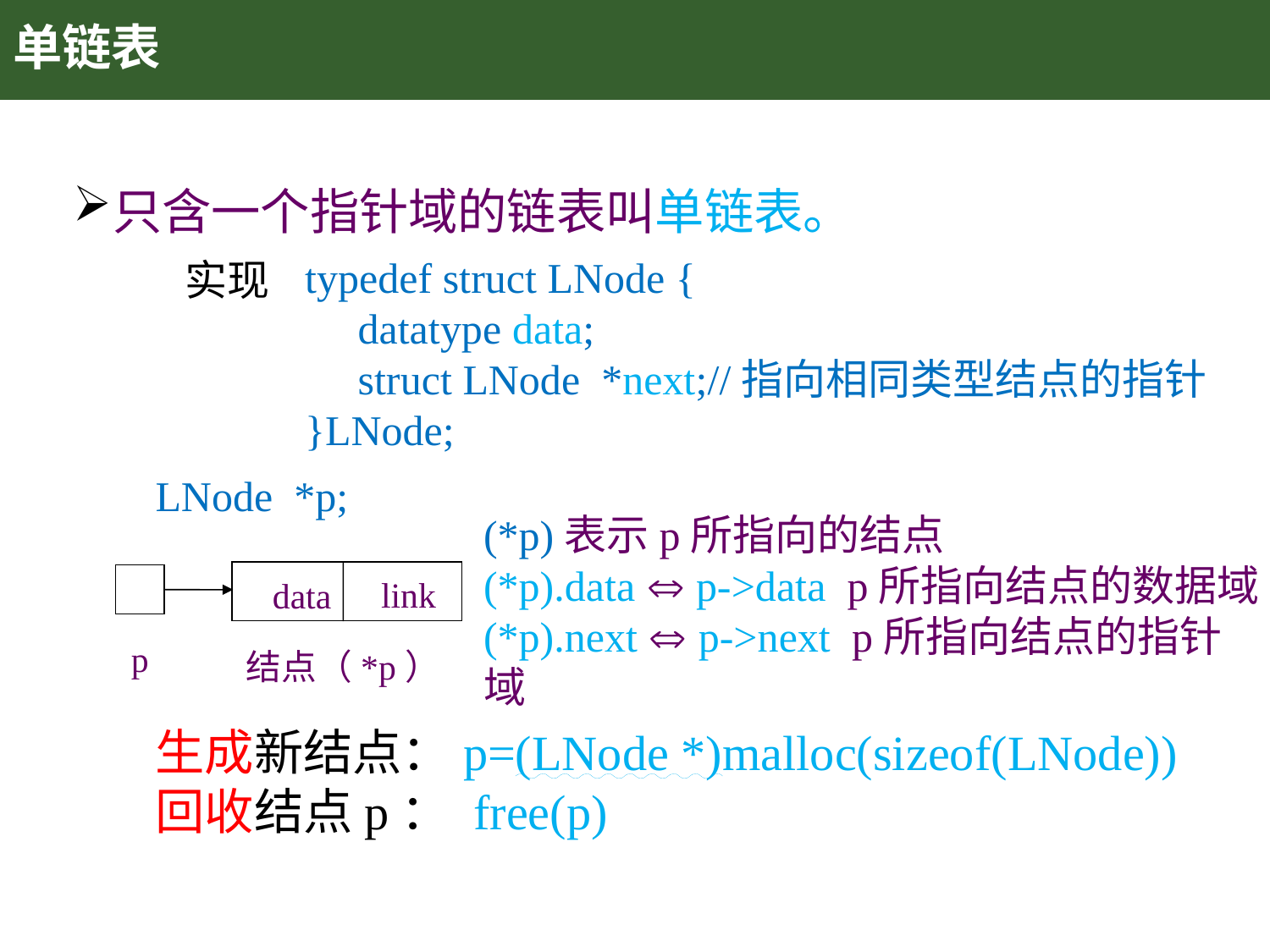

# 单链表
只含一个指针域的链表叫单链表。
typedef struct LNode {
     datatype data;
     struct LNode  *next;//指向相同类型结点的指针
}LNode;
实现
LNode  *p;
(*p)表示p所指向的结点
(*p).data ⇔ p->data  p所指向结点的数据域
(*p).next ⇔ p->next  p所指向结点的指针域

link
data

p
结点（*p）
生成新结点：p=(LNode *)malloc(sizeof(LNode))
回收结点p： free(p)